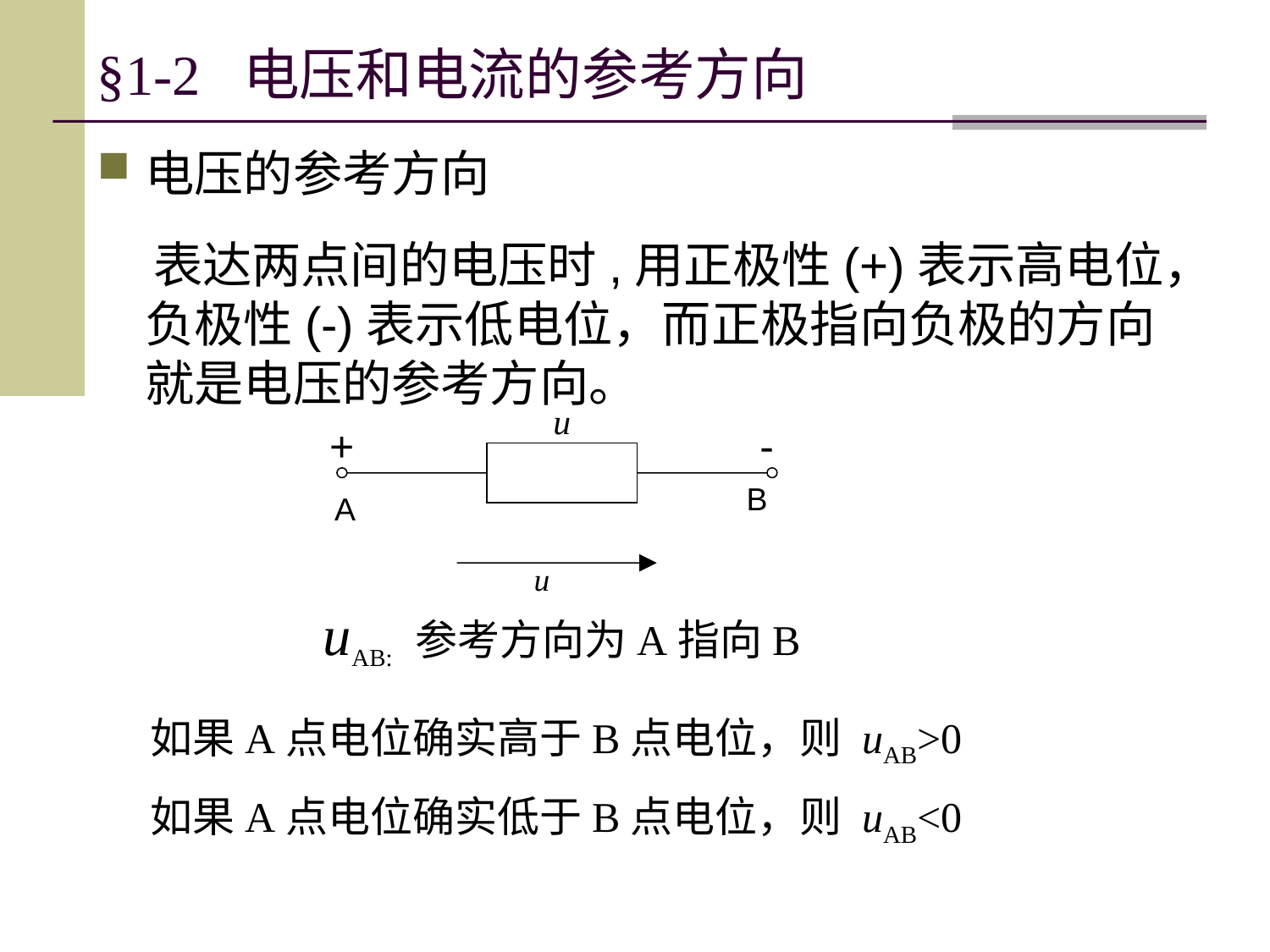

# §1-2  电压和电流的参考方向
电压的参考方向
    表达两点间的电压时,用正极性(+)表示高电位，负极性(-)表示低电位，而正极指向负极的方向就是电压的参考方向。
u
+
-

B
A
u

uAB:  参考方向为A指向B
如果A点电位确实高于B点电位，则 uAB>0
如果A点电位确实低于B点电位，则 uAB<0